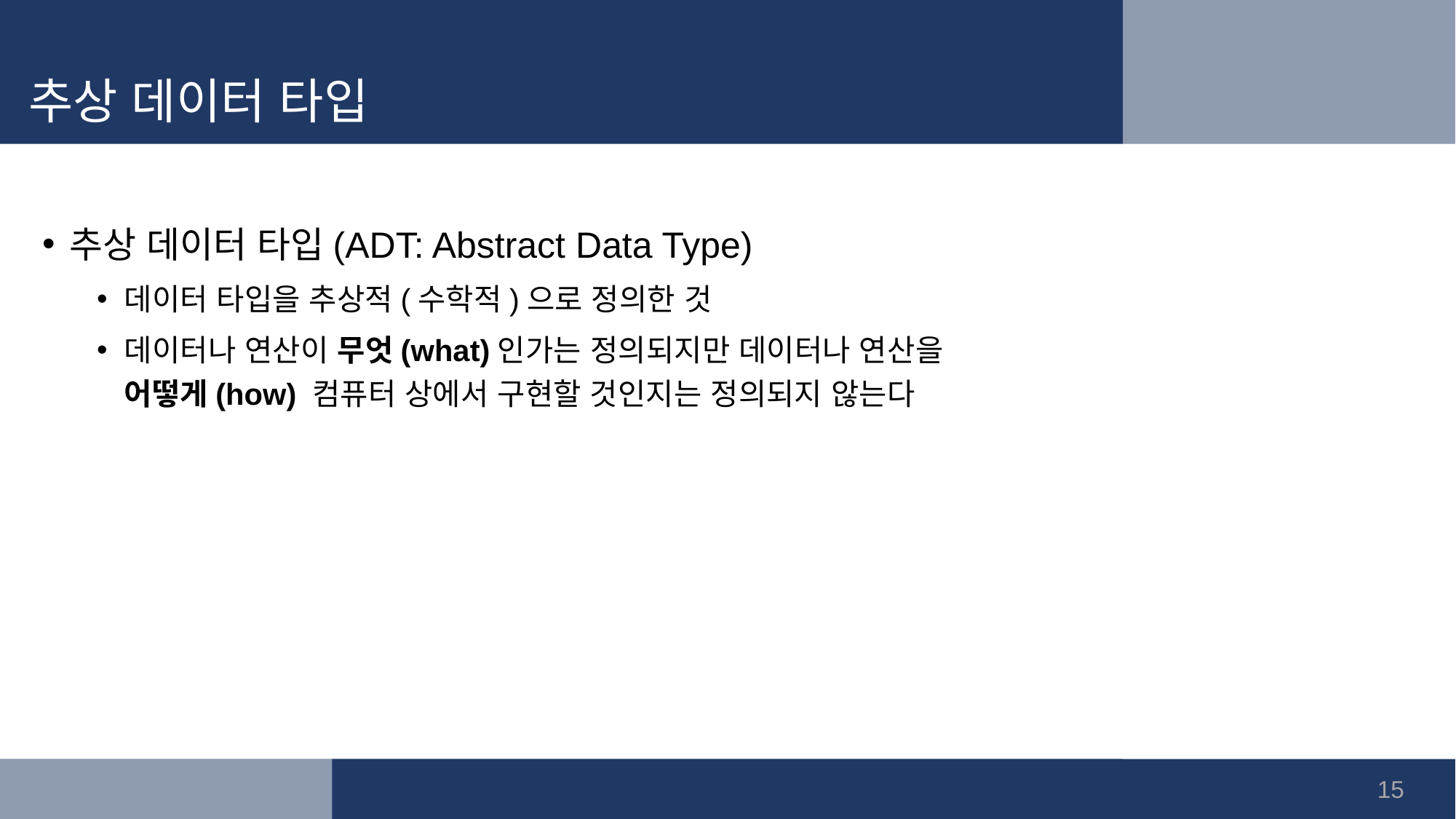

# 추상 데이터 타입
추상 데이터 타입(ADT: Abstract Data Type)
데이터 타입을 추상적(수학적)으로 정의한 것
데이터나 연산이 무엇(what)인가는 정의되지만 데이터나 연산을
어떻게(how) 컴퓨터 상에서 구현할 것인지는 정의되지 않는다

15